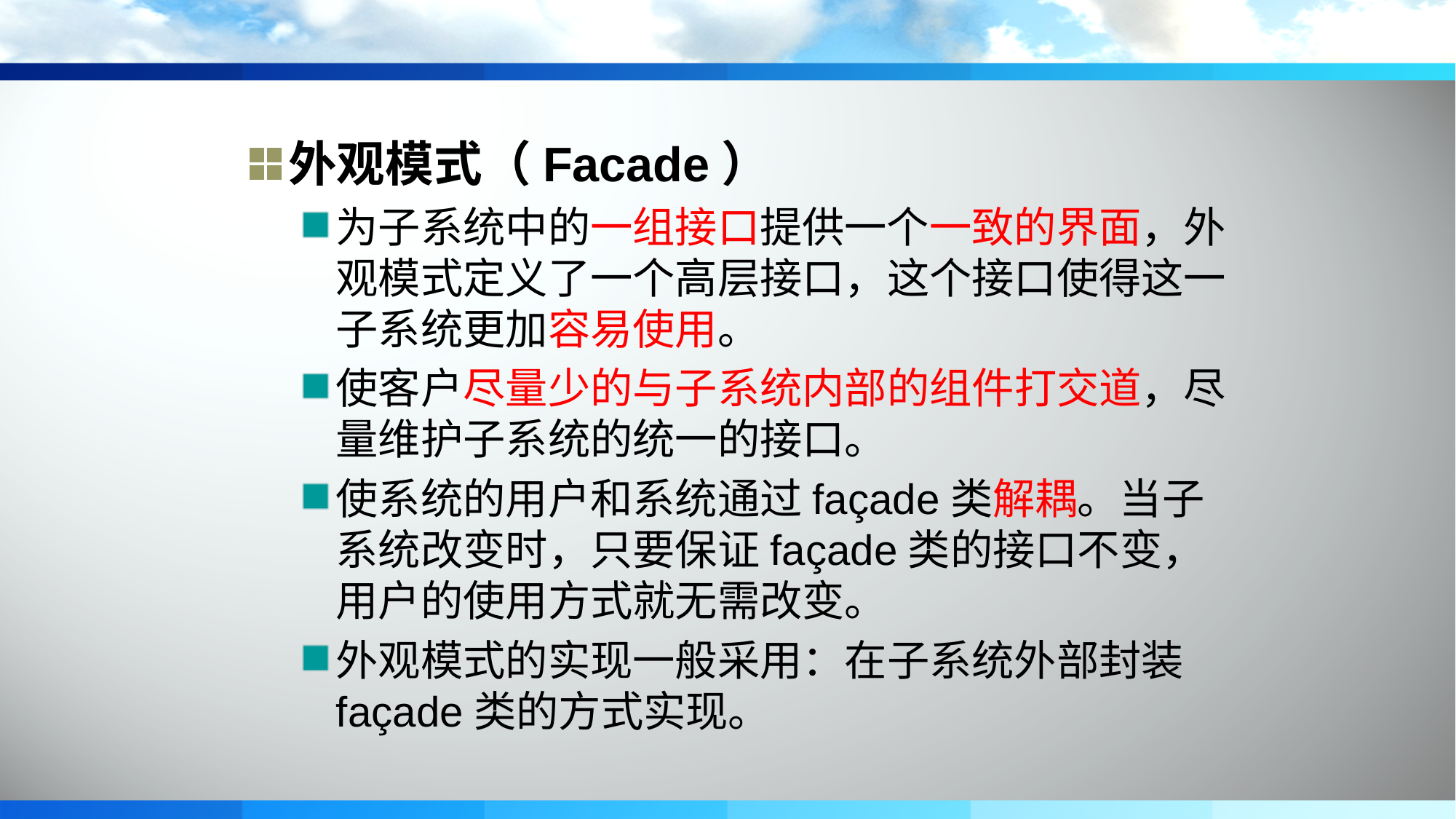

外观模式（Facade）
为子系统中的一组接口提供一个一致的界面，外观模式定义了一个高层接口，这个接口使得这一子系统更加容易使用。
使客户尽量少的与子系统内部的组件打交道，尽量维护子系统的统一的接口。
使系统的用户和系统通过façade类解耦。当子系统改变时，只要保证façade类的接口不变，用户的使用方式就无需改变。
外观模式的实现一般采用：在子系统外部封装façade类的方式实现。